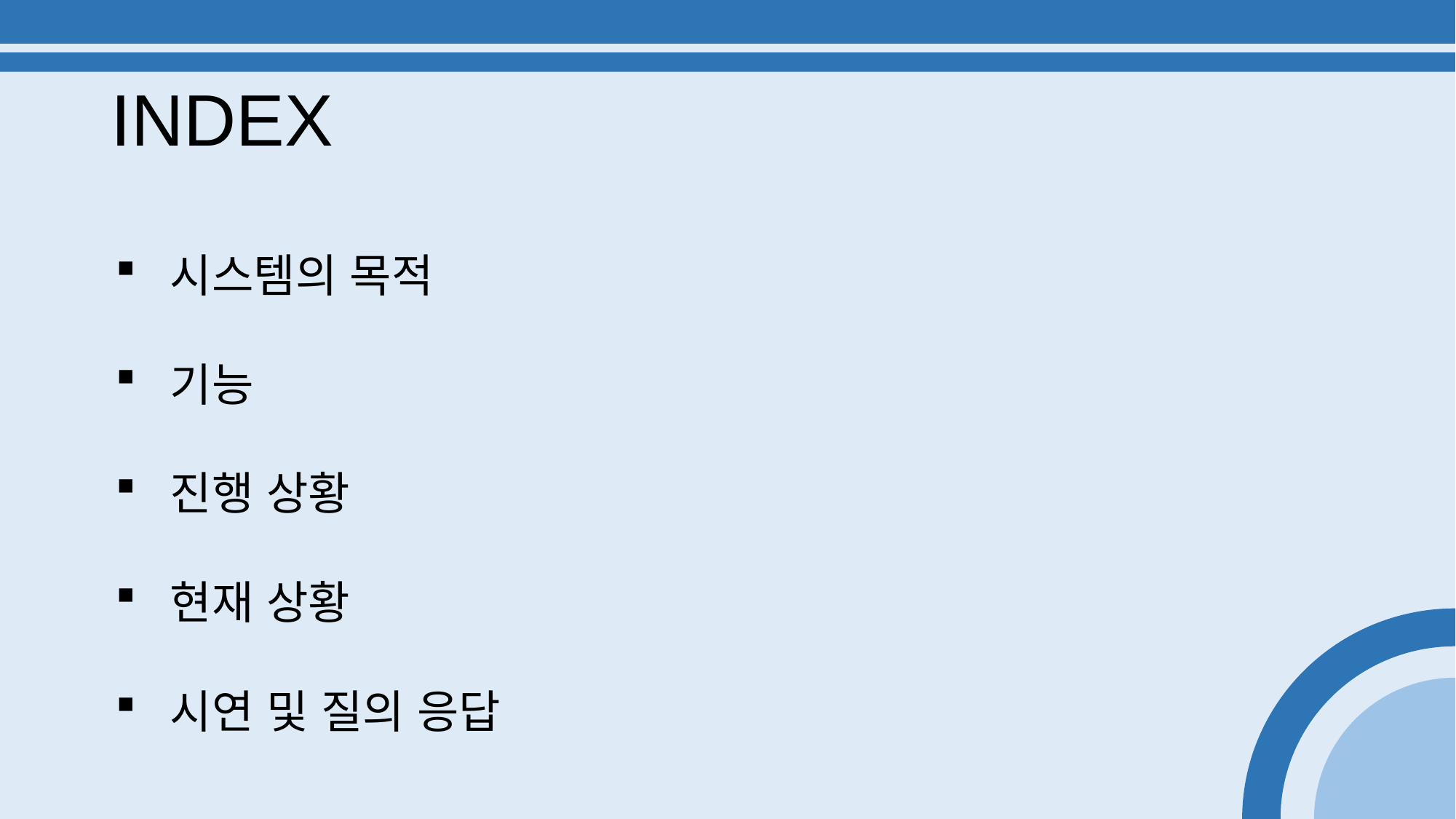

# INDEX
시스템의 목적
기능
진행 상황
현재 상황
시연 및 질의 응답